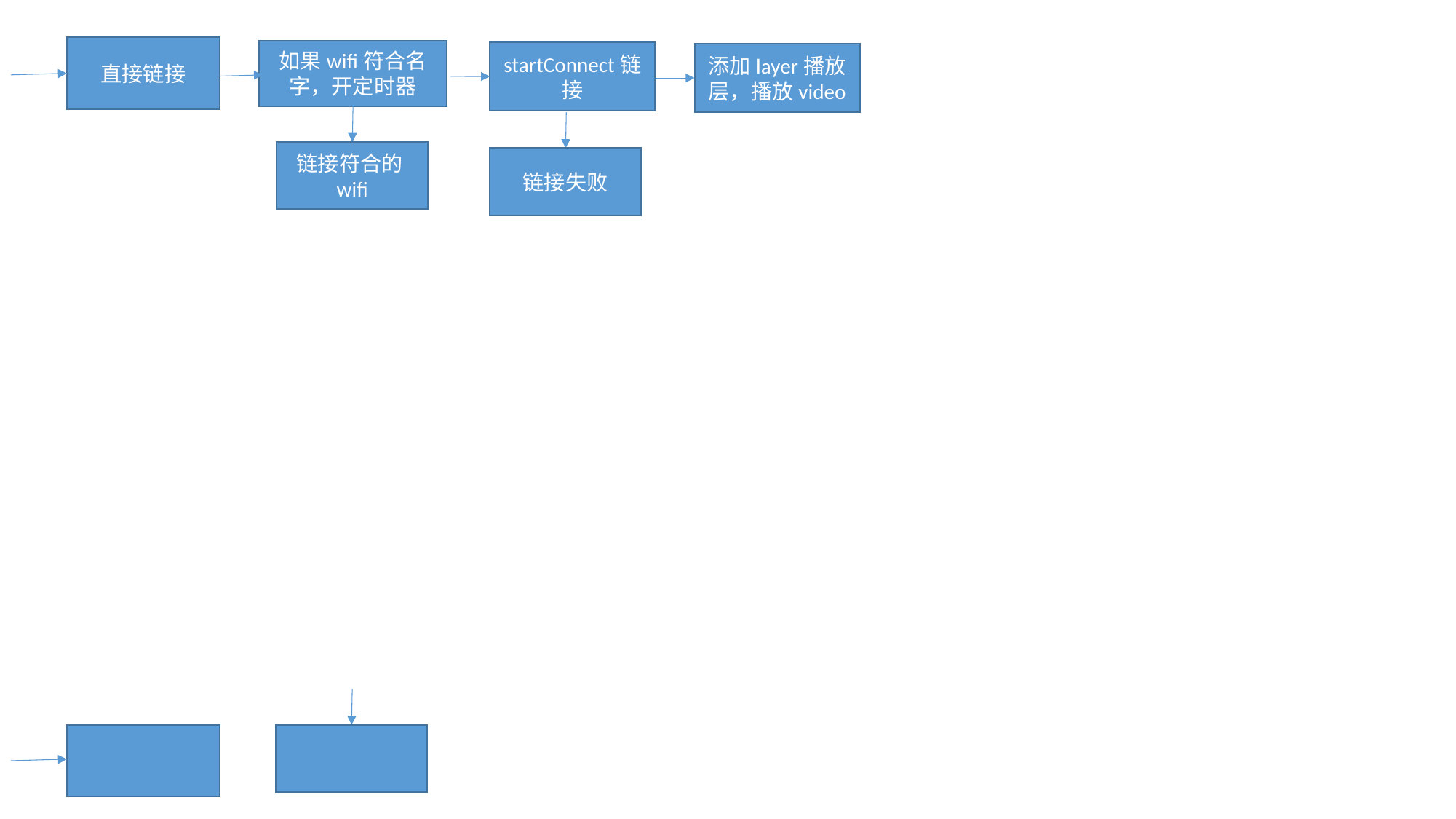

直接链接
如果wifi符合名字，开定时器
startConnect链接
添加layer播放层，播放video
链接符合的wifi
链接失败